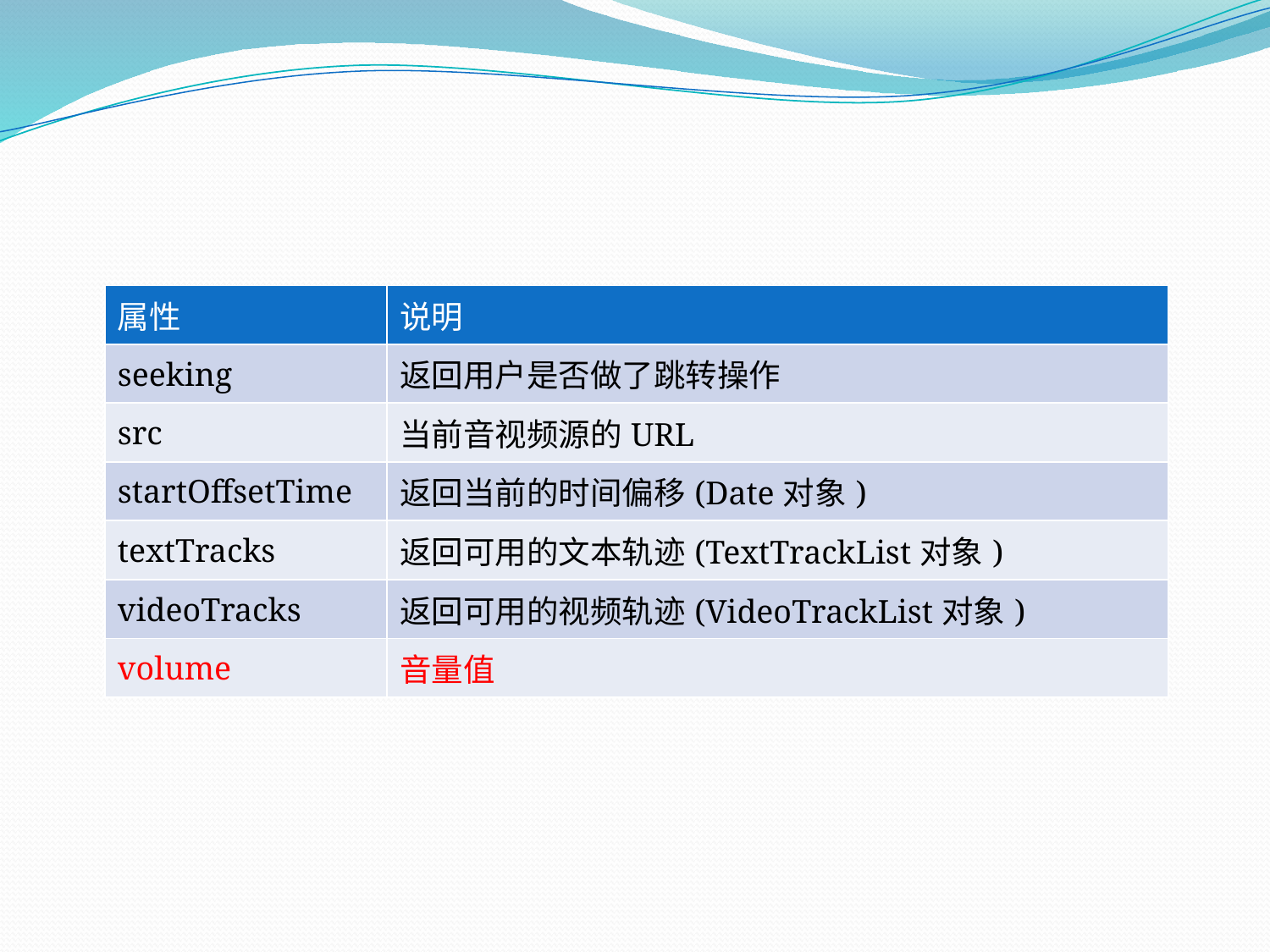

| 属性 | 说明 |
| --- | --- |
| seeking | 返回用户是否做了跳转操作 |
| src | 当前音视频源的URL |
| startOffsetTime | 返回当前的时间偏移(Date对象) |
| textTracks | 返回可用的文本轨迹(TextTrackList对象) |
| videoTracks | 返回可用的视频轨迹(VideoTrackList对象) |
| volume | 音量值 |